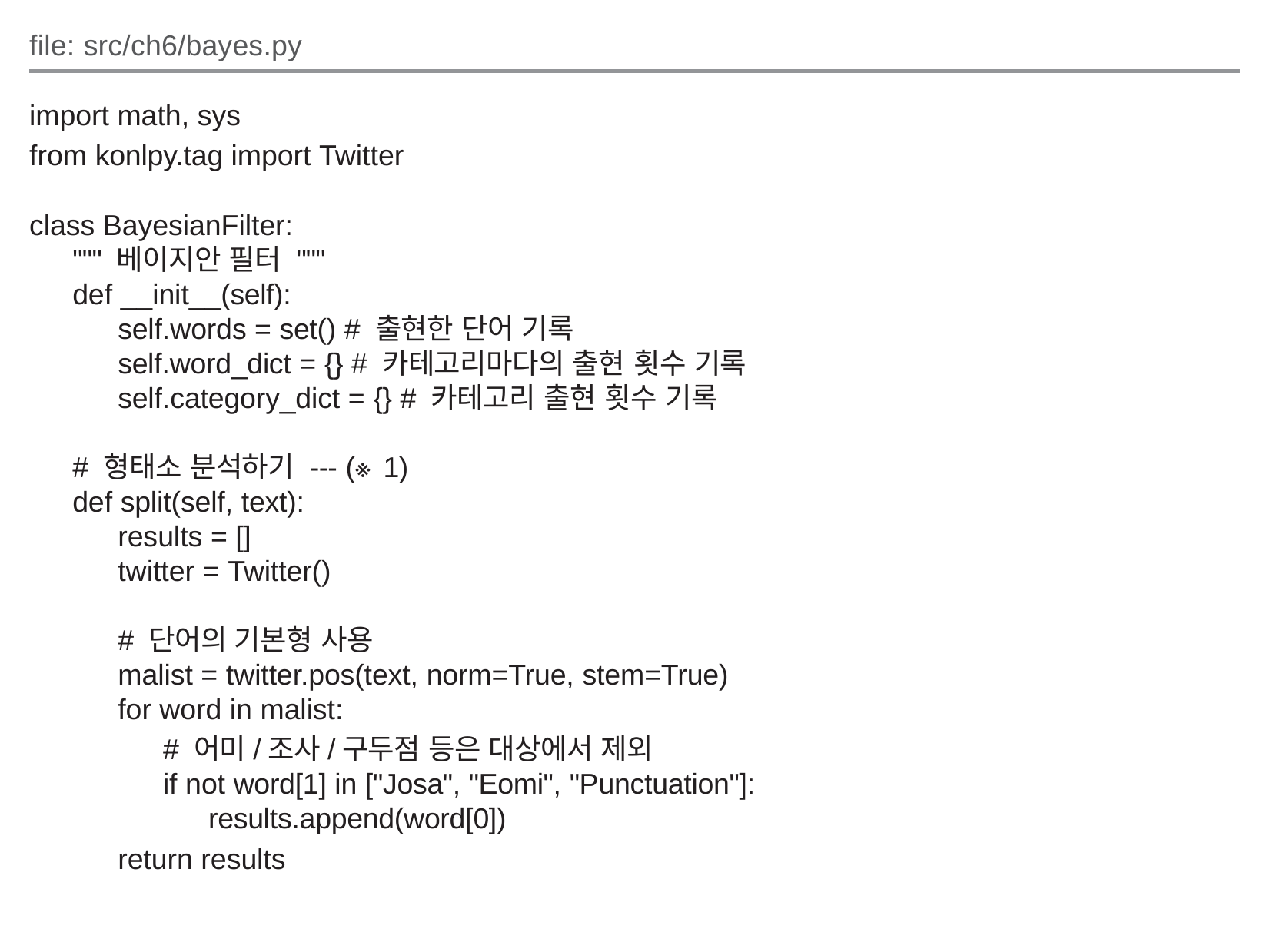

file: src/ch6/bayes.py

import math, sys
from konlpy.tag import Twitter

class BayesianFilter:
""" 베이지안 필터 """
def __init__(self):
self.words = set() # 출현한 단어 기록
self.word_dict = {} # 카테고리마다의 출현 횟수 기록
self.category_dict = {} # 카테고리 출현 횟수 기록

# 형태소 분석하기 --- (※1)
def split(self, text):
results = []
twitter = Twitter()

# 단어의 기본형 사용
malist = twitter.pos(text, norm=True, stem=True)
for word in malist:
# 어미/조사/구두점 등은 대상에서 제외
if not word[1] in ["Josa", "Eomi", "Punctuation"]:
results.append(word[0])
return results